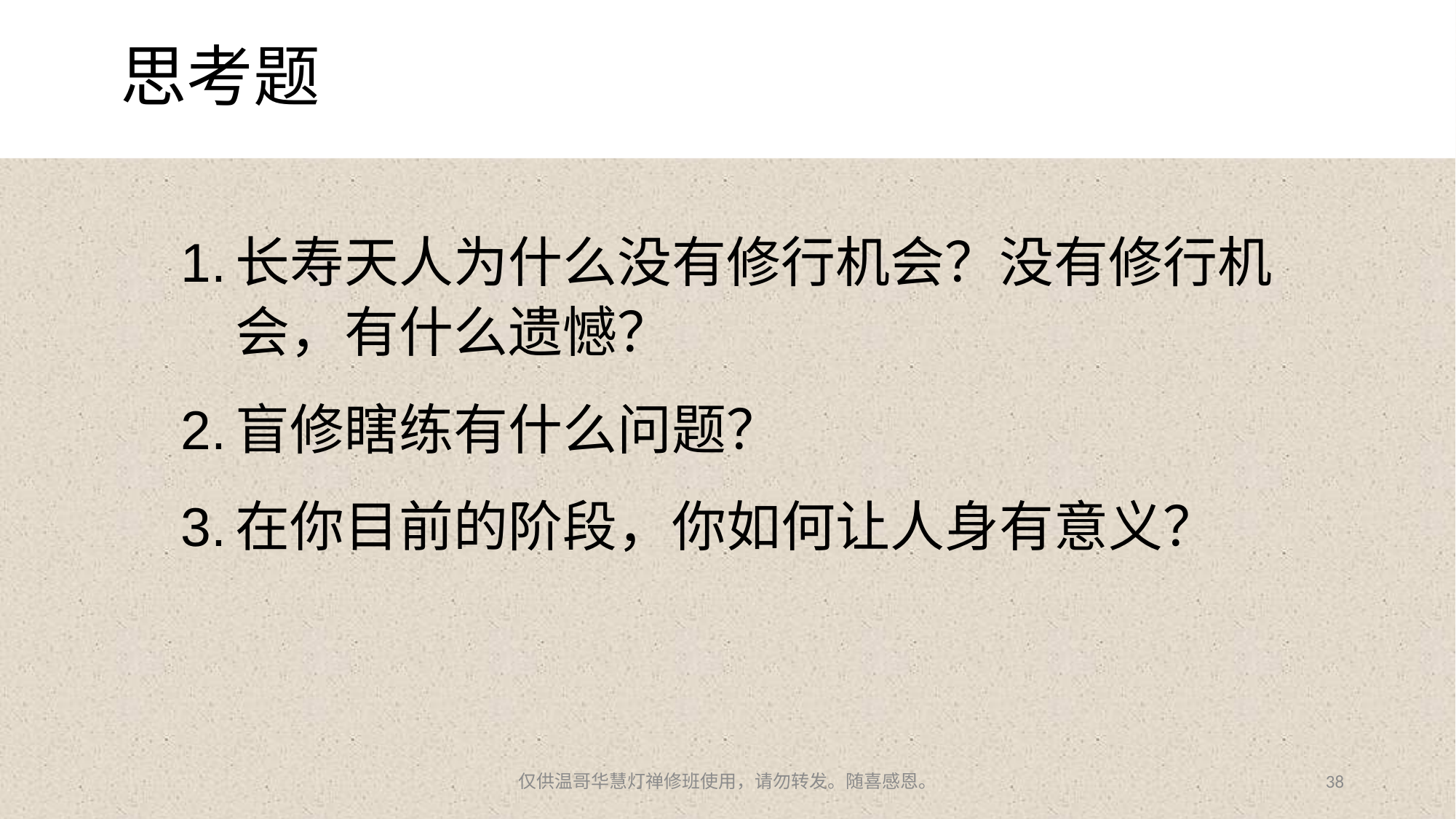

# 思考题
长寿天人为什么没有修行机会？没有修行机会，有什么遗憾？
盲修瞎练有什么问题？
在你目前的阶段，你如何让人身有意义？
仅供温哥华慧灯禅修班使用，请勿转发。随喜感恩。
38